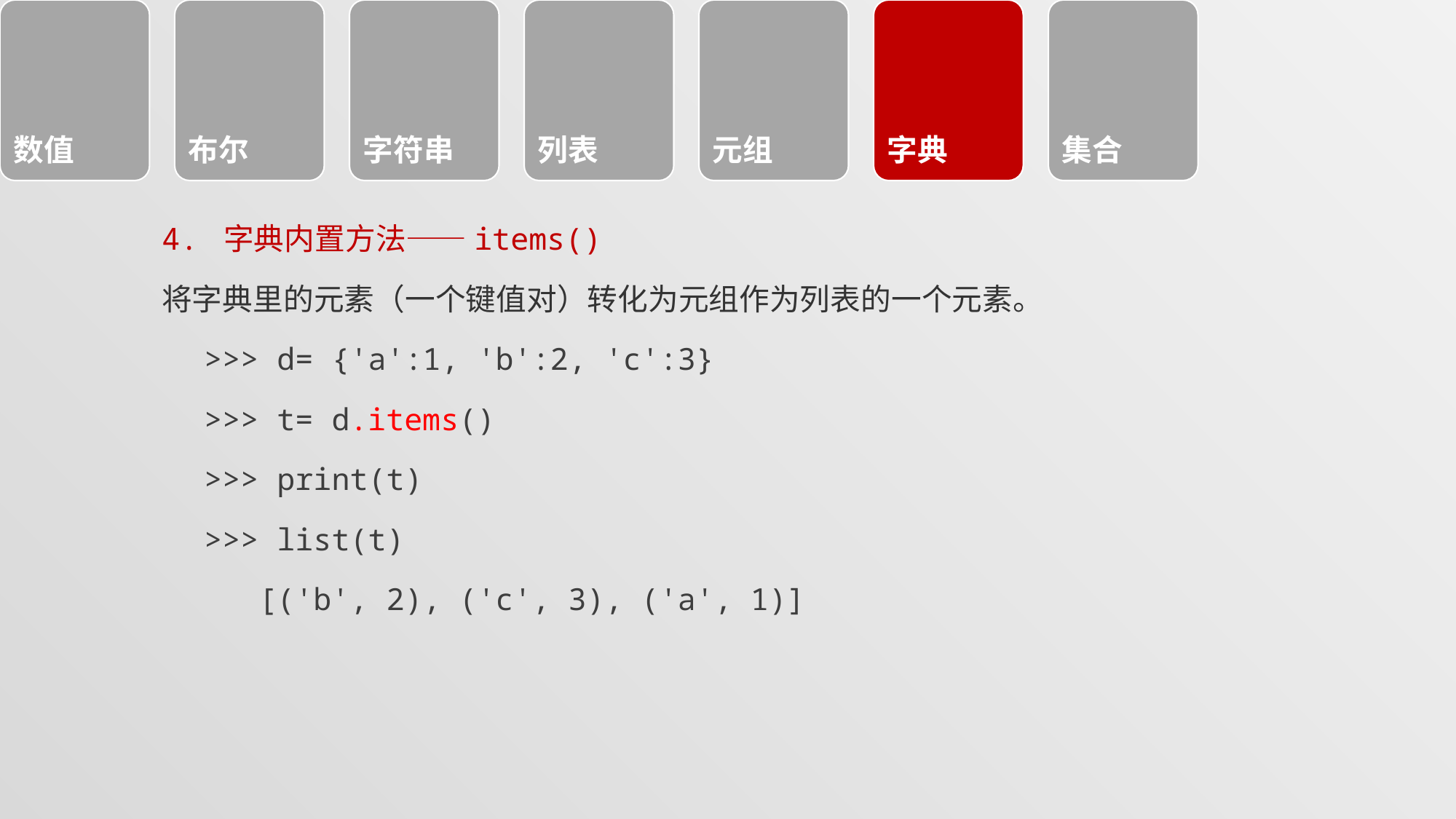

#
4. 字典内置方法——items()
将字典里的元素（一个键值对）转化为元组作为列表的一个元素。
>>> d= {'a':1, 'b':2, 'c':3}
>>> t= d.items()
>>> print(t)
>>> list(t)
   [('b', 2), ('c', 3), ('a', 1)]